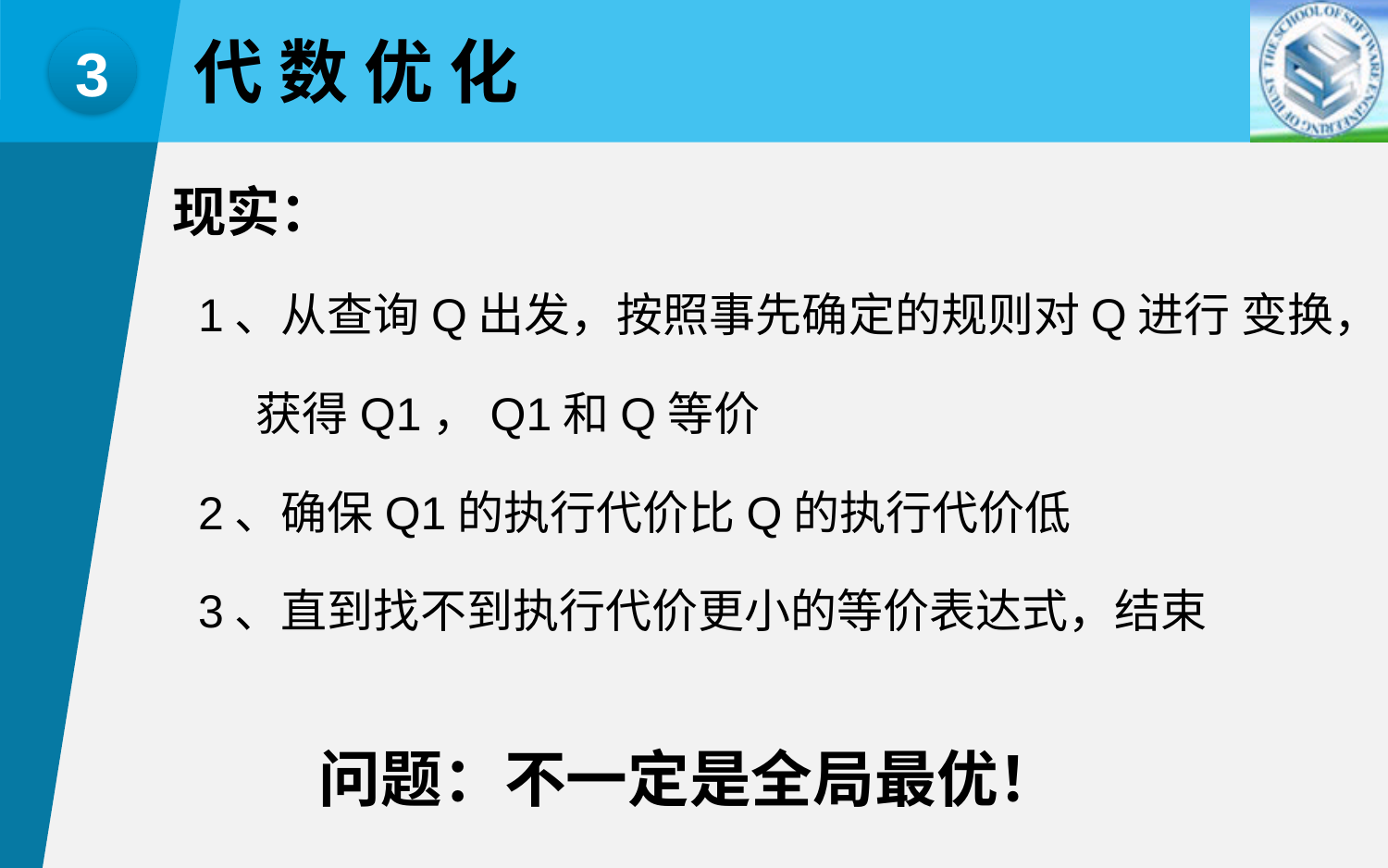

代 数 优 化
3
现实：
  1、从查询Q出发，按照事先确定的规则对Q进行 变换，
       获得Q1，Q1和Q等价
  2、确保Q1的执行代价比Q的执行代价低
  3、直到找不到执行代价更小的等价表达式，结束
问题：不一定是全局最优！